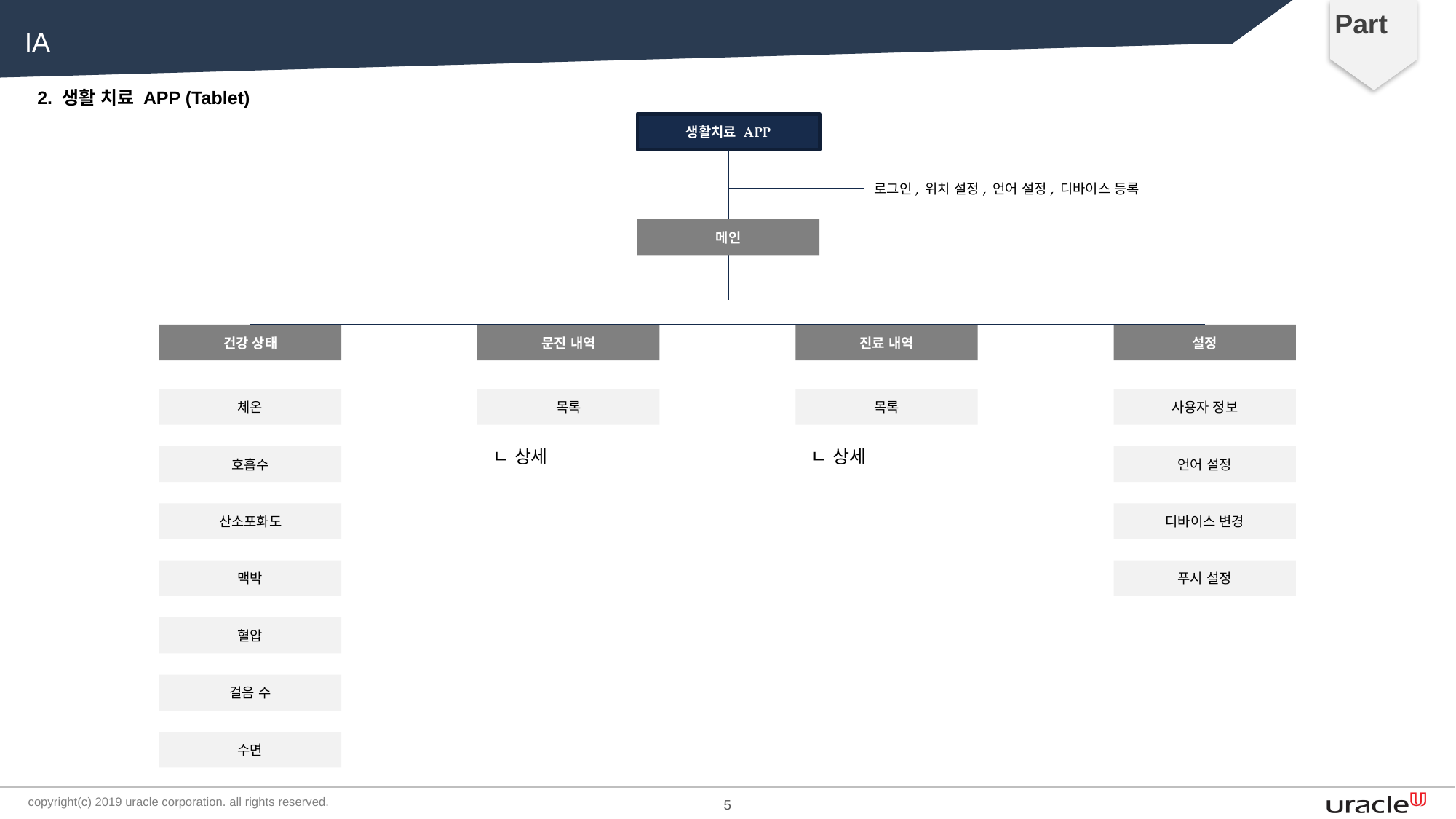

IA
2. 생활 치료 APP (Tablet)
생활치료 APP
로그인, 위치 설정, 언어 설정, 디바이스 등록
메인
건강 상태
문진 내역
진료 내역
설정
체온
목록
목록
사용자 정보
ㄴ 상세
ㄴ 상세
호흡수
언어 설정
산소포화도
디바이스 변경
맥박
푸시 설정
혈압
걸음 수
수면